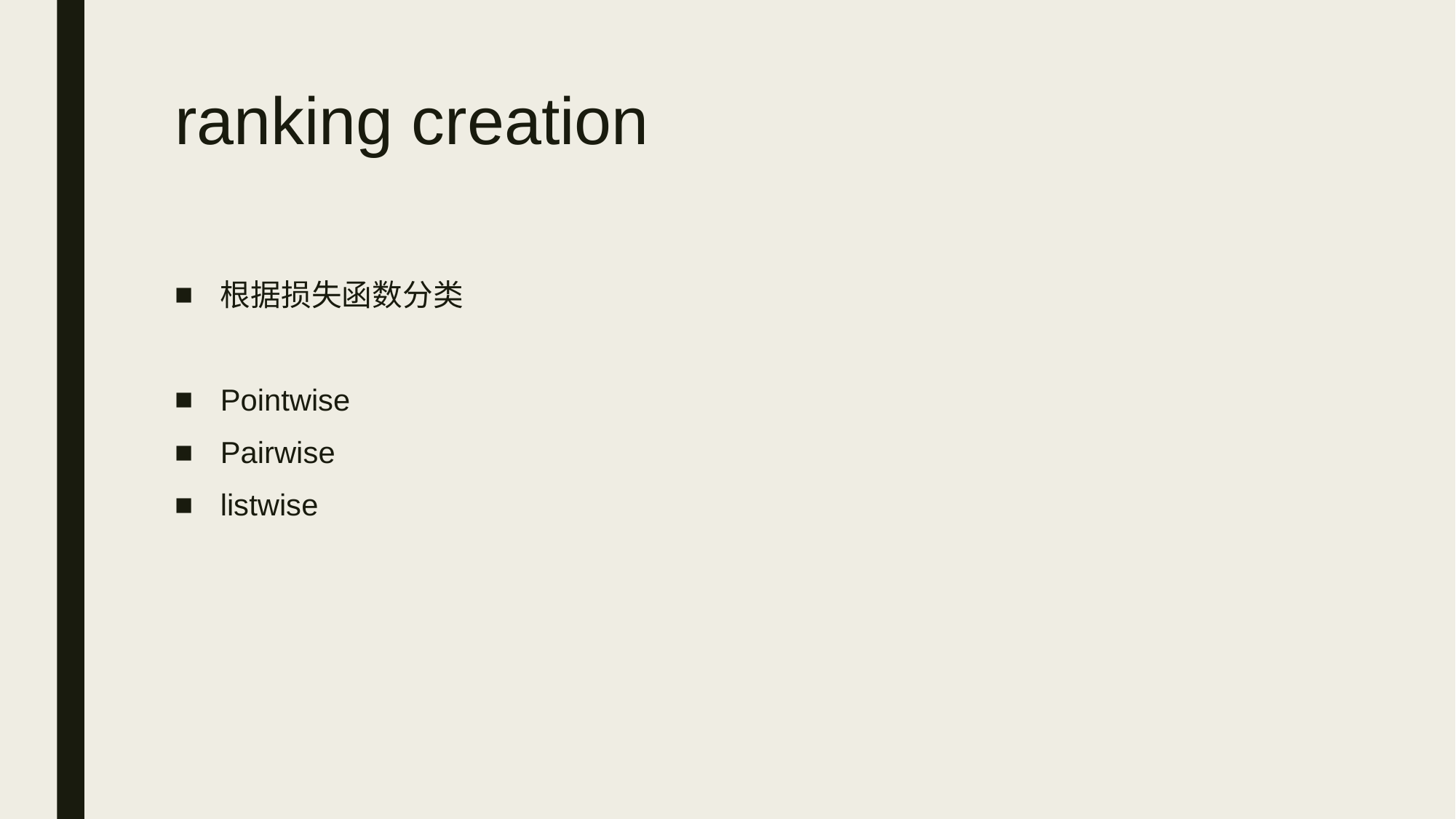

# ranking creation
根据损失函数分类

Pointwise
Pairwise
listwise